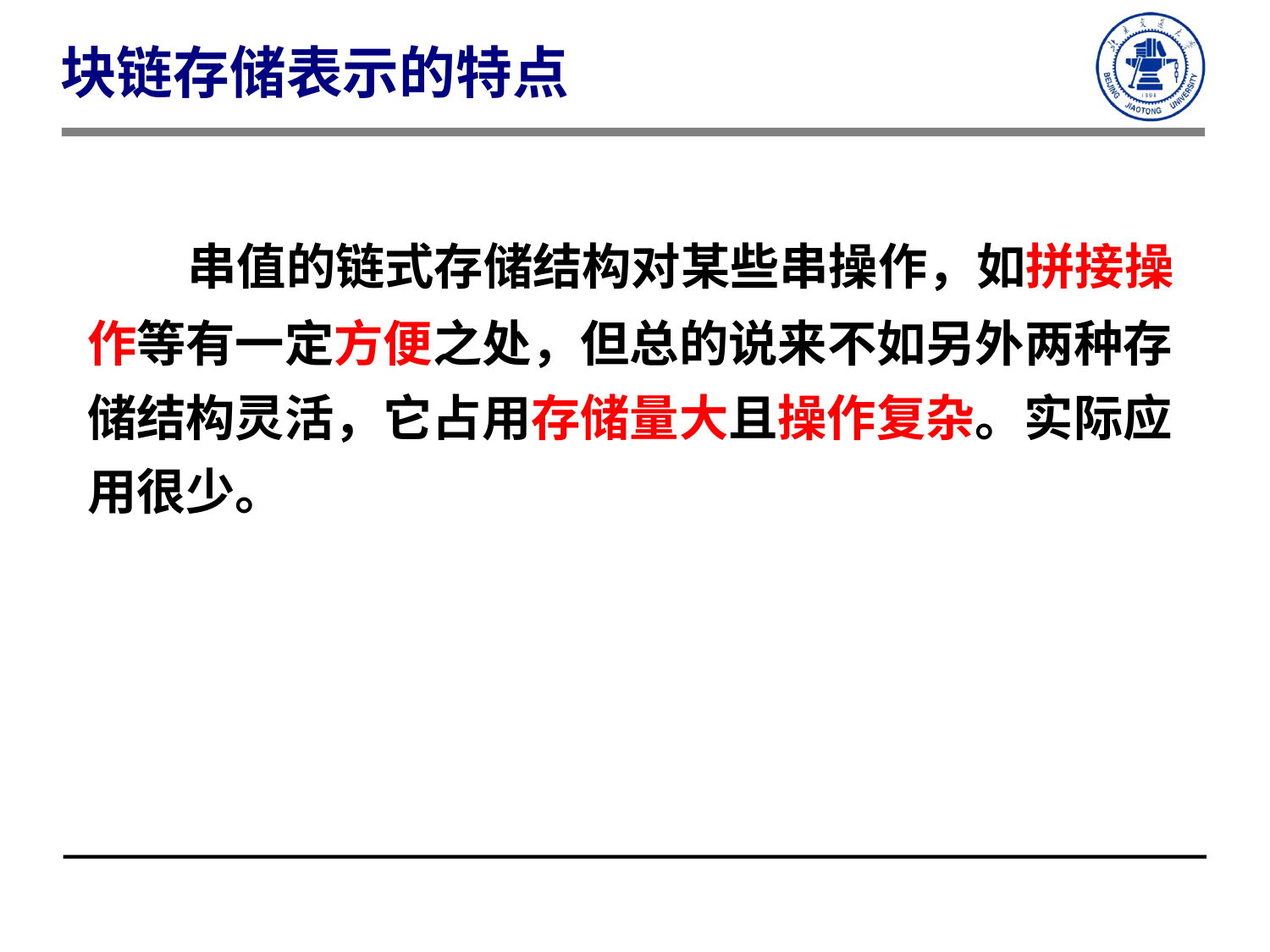

块链存储表示的特点
      串值的链式存储结构对某些串操作，如拼接操作等有一定方便之处，但总的说来不如另外两种存储结构灵活，它占用存储量大且操作复杂。实际应用很少。